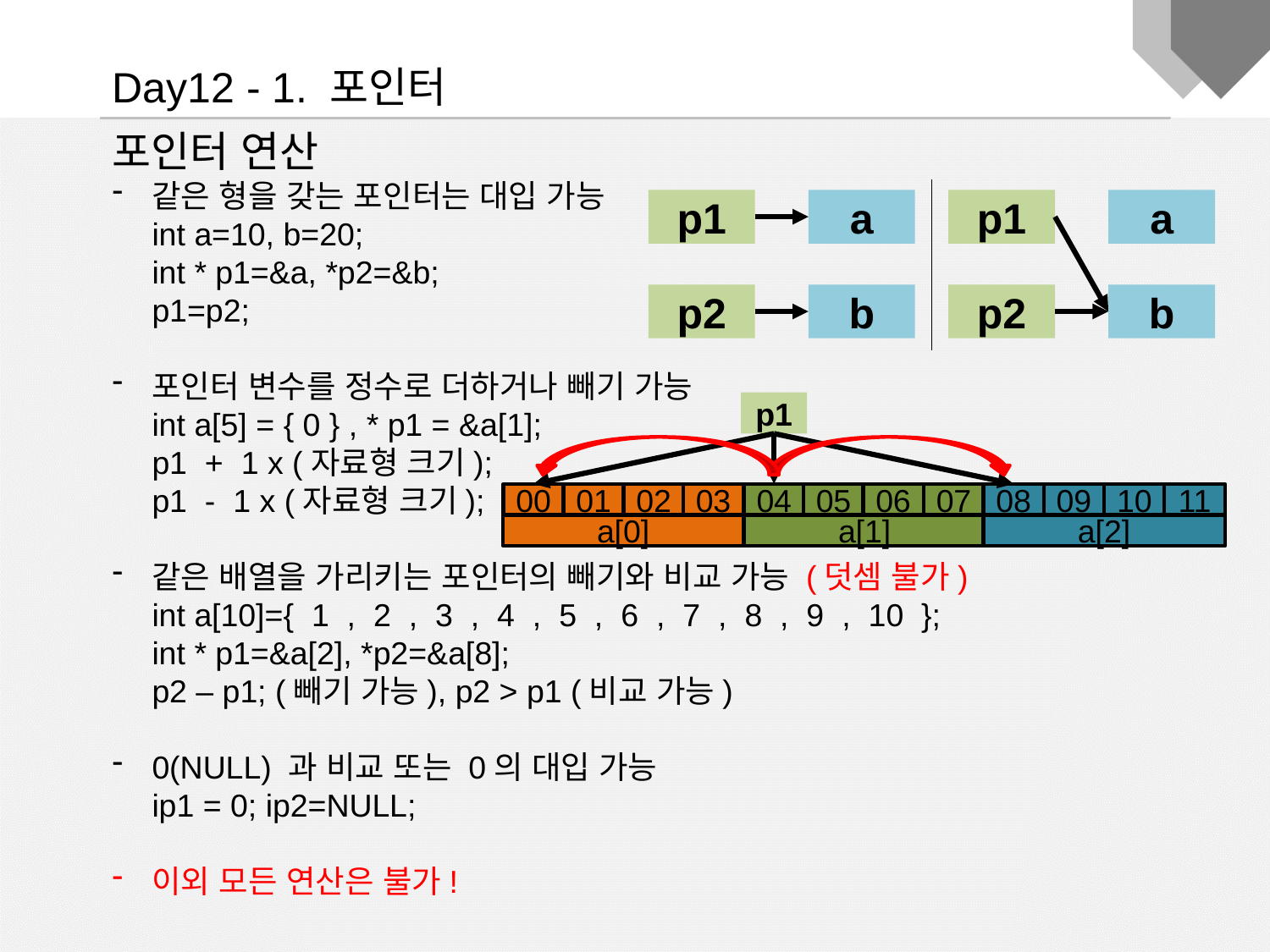

Day12 - 1. 포인터
포인터 연산
같은 형을 갖는 포인터는 대입 가능
int a=10, b=20;
int * p1=&a, *p2=&b;
p1=p2;

포인터 변수를 정수로 더하거나 빼기 가능
int a[5] = { 0 } , * p1 = &a[1];
p1  +  1 x (자료형 크기);
p1  -  1 x (자료형 크기);

같은 배열을 가리키는 포인터의 빼기와 비교 가능 (덧셈 불가)
int a[10]={  1  ,  2  ,  3  ,  4  ,  5  ,  6  ,  7  ,  8  ,  9  ,  10  };
int * p1=&a[2], *p2=&a[8];
p2 – p1; (빼기 가능), p2 > p1 (비교 가능)

0(NULL) 과 비교 또는 0의 대입 가능
ip1 = 0; ip2=NULL;

이외 모든 연산은 불가!
p1
a
p1
a
p2
b
p2
b
p1

00
01
02
03
04
05
06
07
08
09
10
11
a[0]
a[1]
a[2]